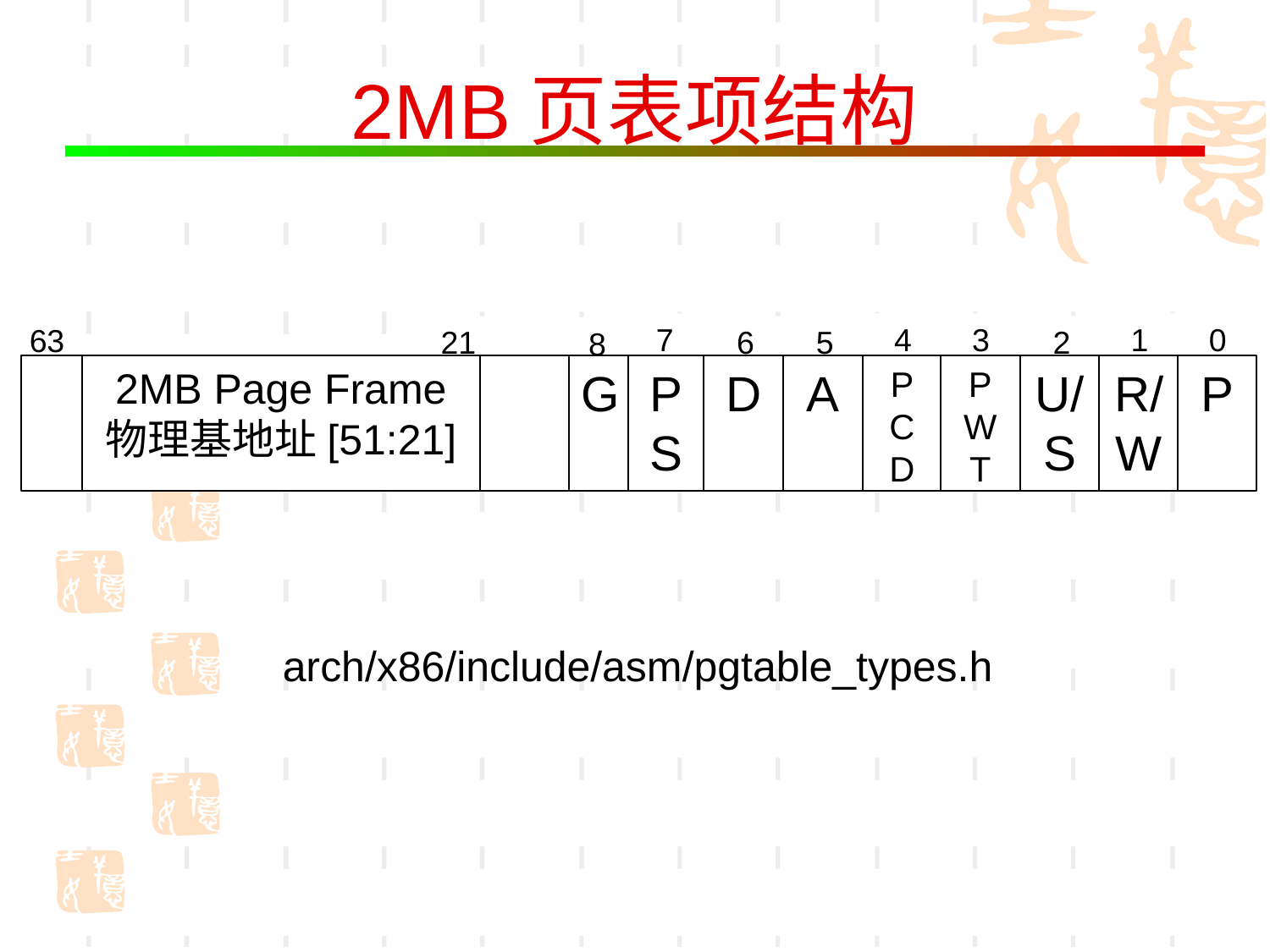

# 2MB页表项结构
7
4
3
1
0
63
21
6
5
2
8

2MB Page Frame
物理基地址[51:21]

G
P
S
D
A
P
C
D
PWT
U/S
R/W
P
arch/x86/include/asm/pgtable_types.h